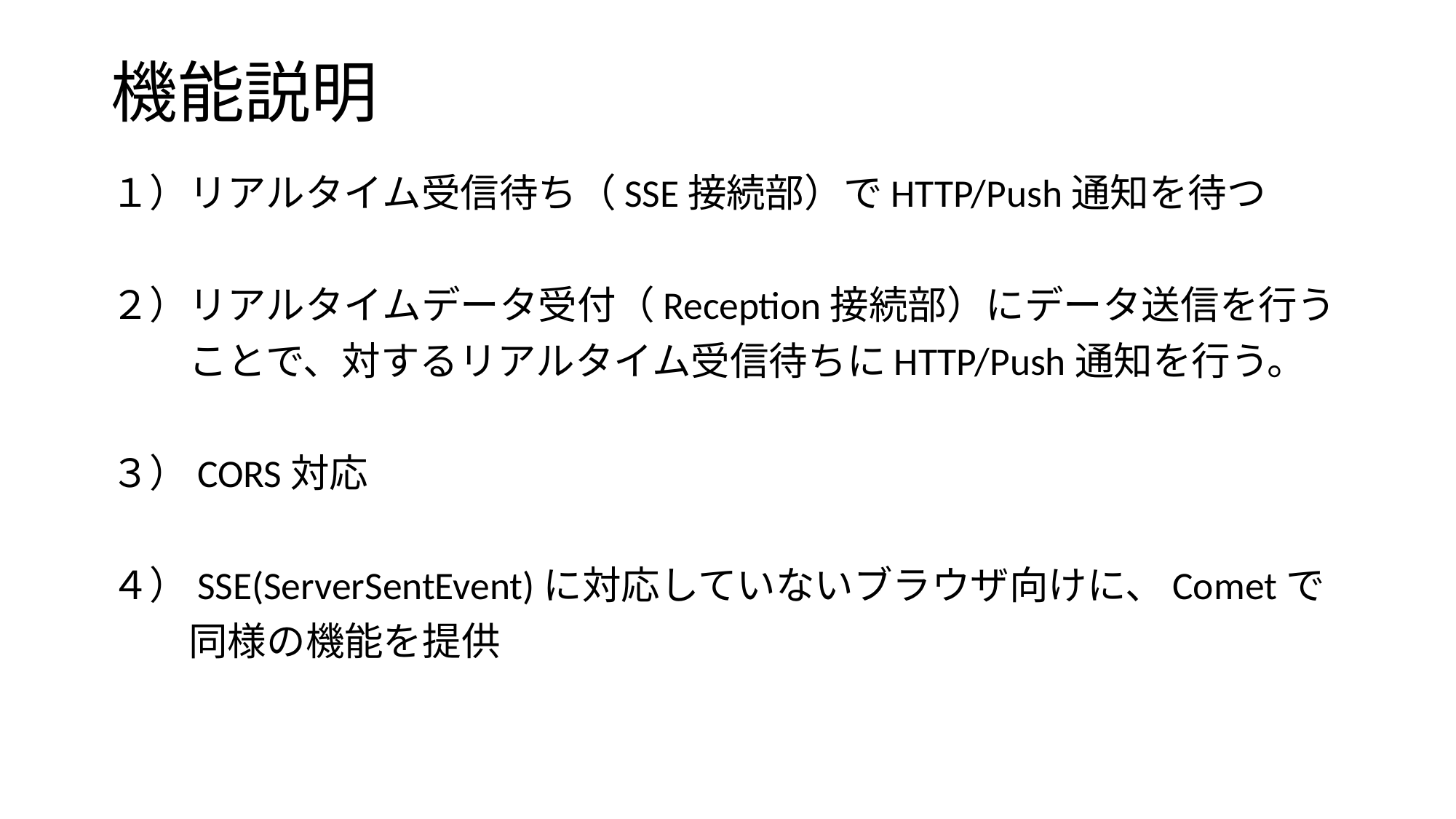

# 機能説明
１）リアルタイム受信待ち（SSE接続部）でHTTP/Push通知を待つ

２）リアルタイムデータ受付（Reception接続部）にデータ送信を行う
　　ことで、対するリアルタイム受信待ちにHTTP/Push通知を行う。

３）CORS対応

４）SSE(ServerSentEvent)に対応していないブラウザ向けに、Cometで
　　同様の機能を提供